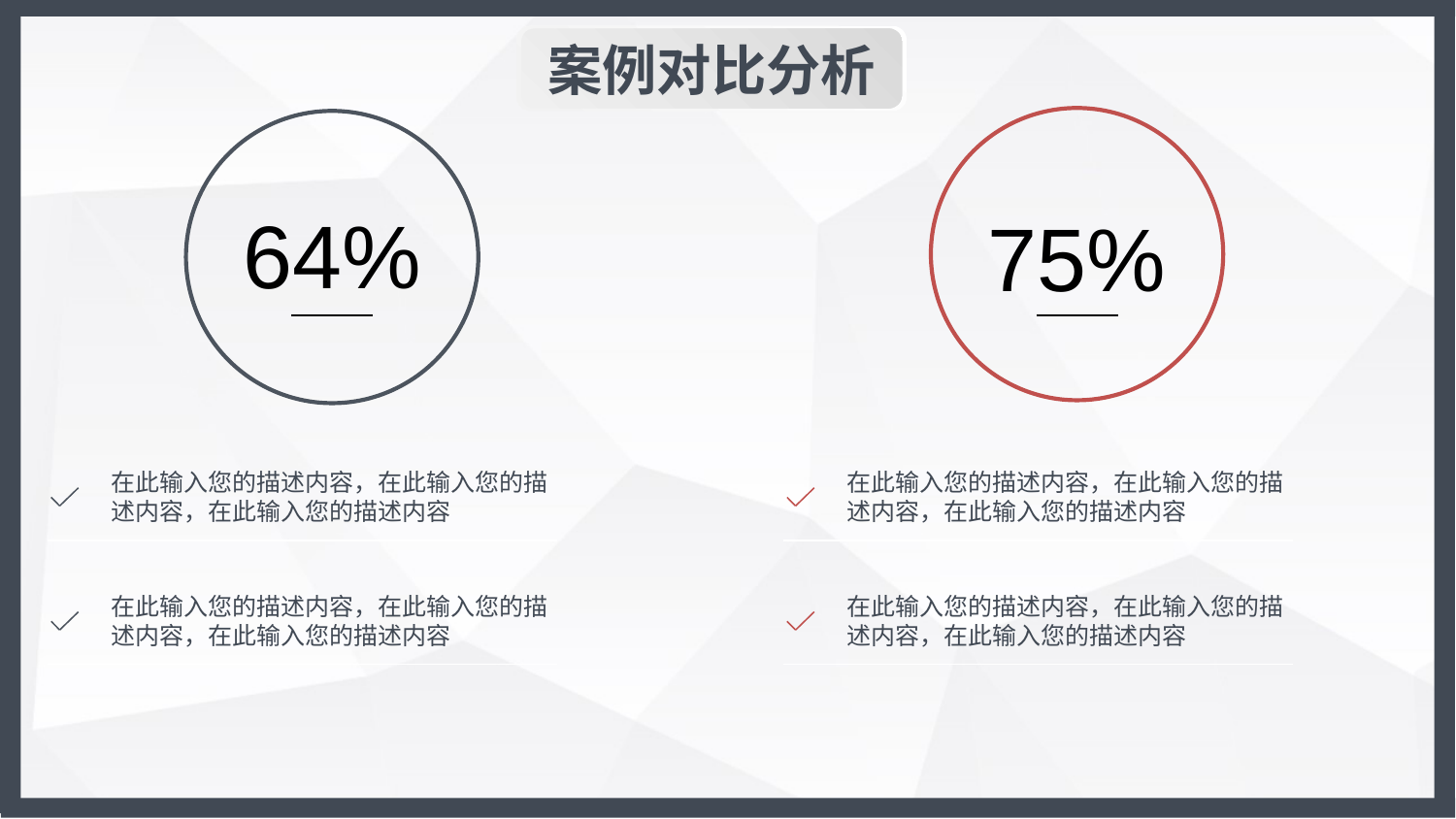

案例对比分析

64%
75%
在此输入您的描述内容，在此输入您的描述内容，在此输入您的描述内容
在此输入您的描述内容，在此输入您的描述内容，在此输入您的描述内容
在此输入您的描述内容，在此输入您的描述内容，在此输入您的描述内容
在此输入您的描述内容，在此输入您的描述内容，在此输入您的描述内容